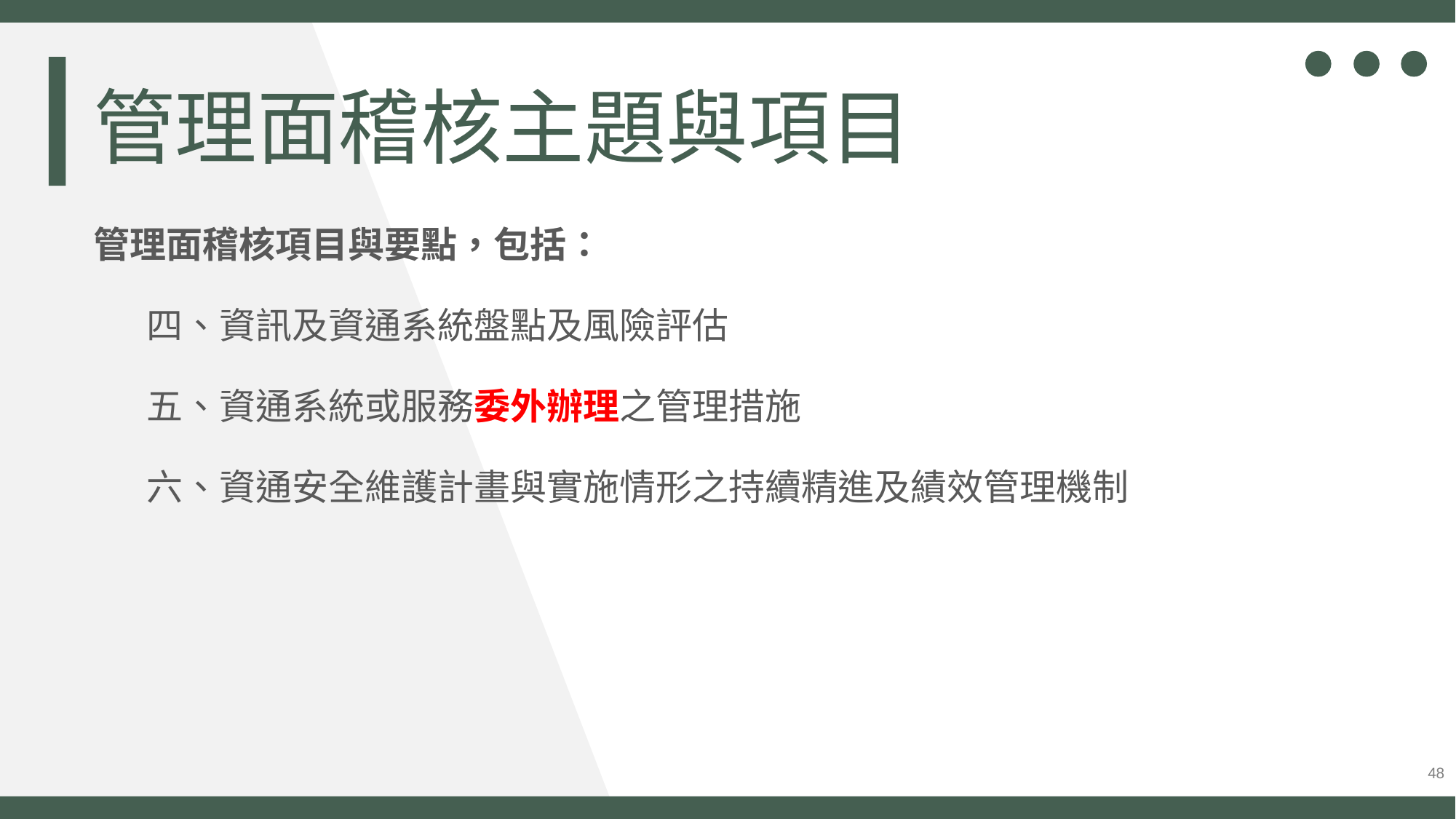

管理面稽核主題與項目
管理面稽核項目與要點，包括：
四、資訊及資通系統盤點及風險評估
五、資通系統或服務委外辦理之管理措施
六、資通安全維護計畫與實施情形之持續精進及績效管理機制
48